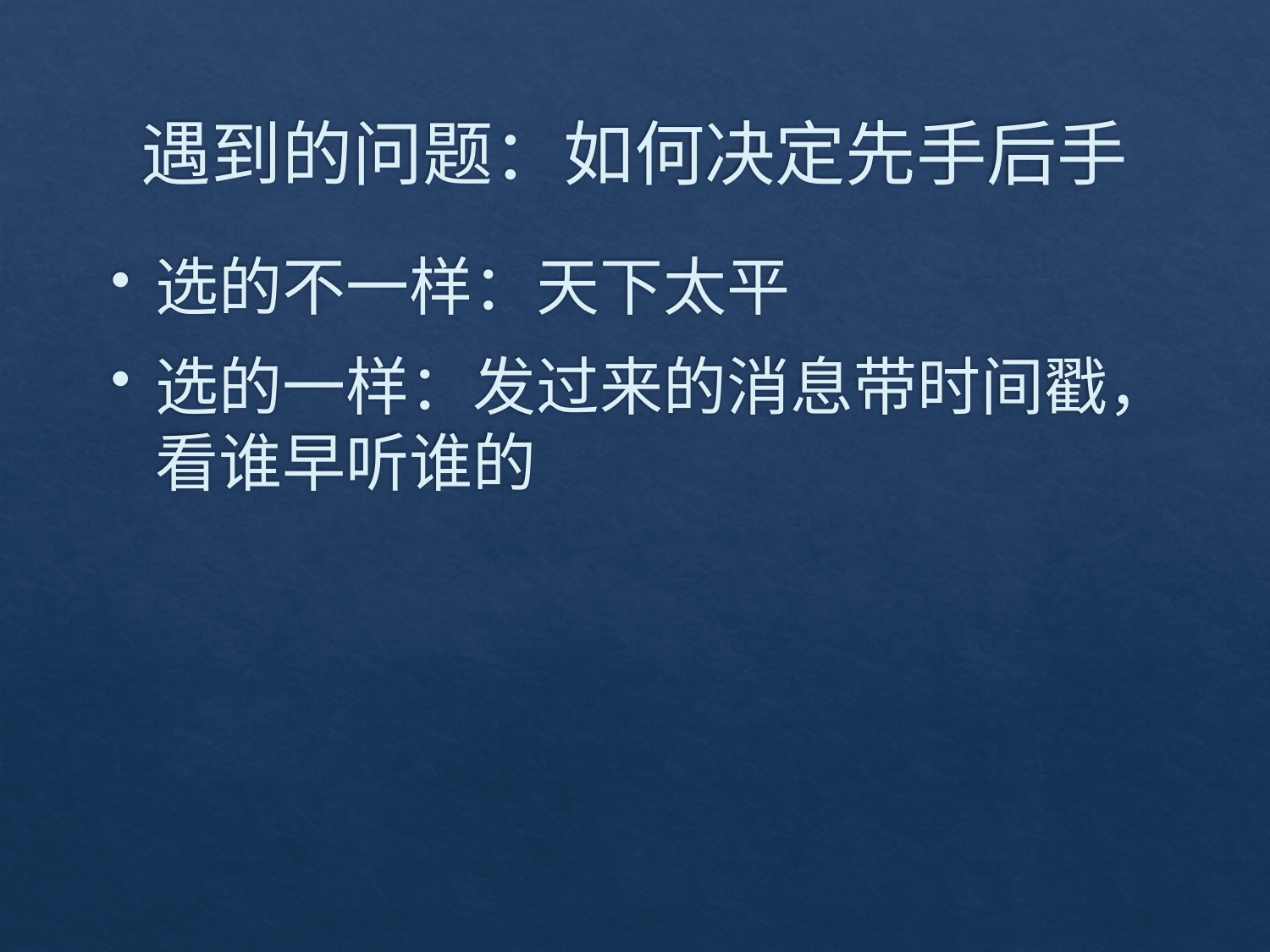

# 遇到的问题：如何决定先手后手
选的不一样：天下太平
选的一样：发过来的消息带时间戳，看谁早听谁的